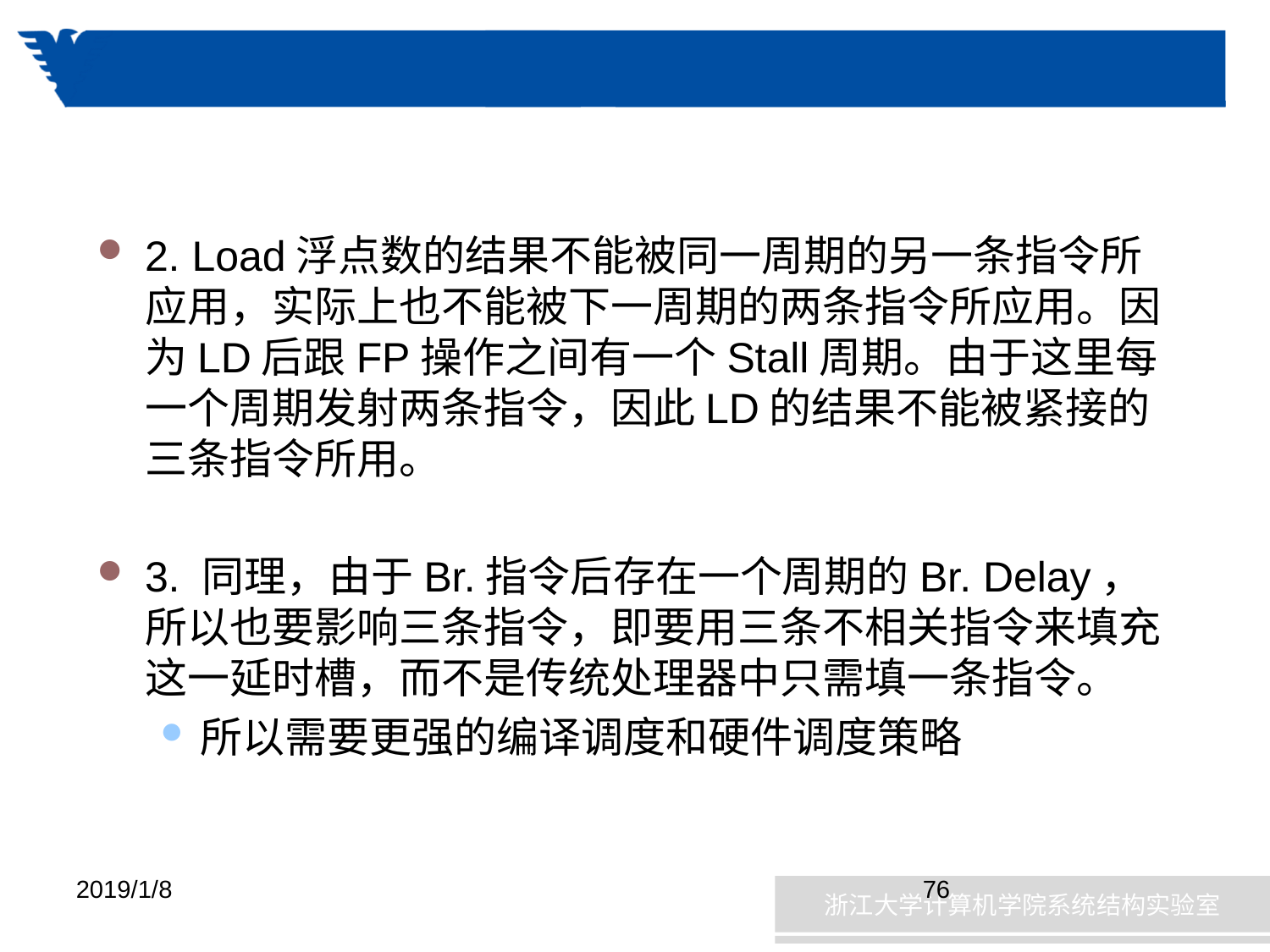

#
2. Load浮点数的结果不能被同一周期的另一条指令所应用，实际上也不能被下一周期的两条指令所应用。因为LD后跟FP操作之间有一个Stall周期。由于这里每一个周期发射两条指令，因此LD的结果不能被紧接的三条指令所用。

3. 同理，由于Br.指令后存在一个周期的Br. Delay，所以也要影响三条指令，即要用三条不相关指令来填充这一延时槽，而不是传统处理器中只需填一条指令。
所以需要更强的编译调度和硬件调度策略
2019/1/8
76